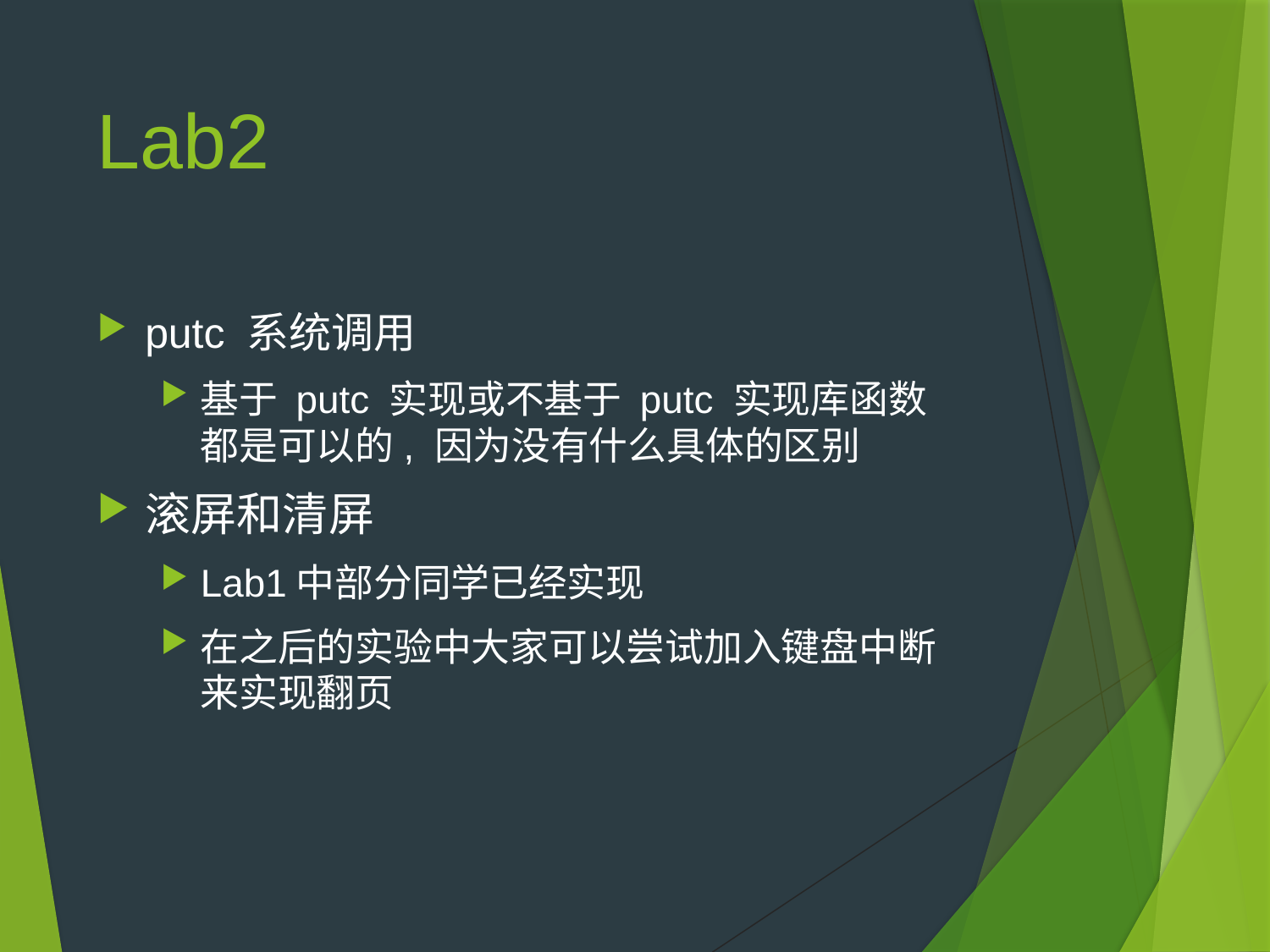

# Lab2
putc 系统调用
基于 putc 实现或不基于 putc 实现库函数都是可以的, 因为没有什么具体的区别
滚屏和清屏
Lab1中部分同学已经实现
在之后的实验中大家可以尝试加入键盘中断来实现翻页